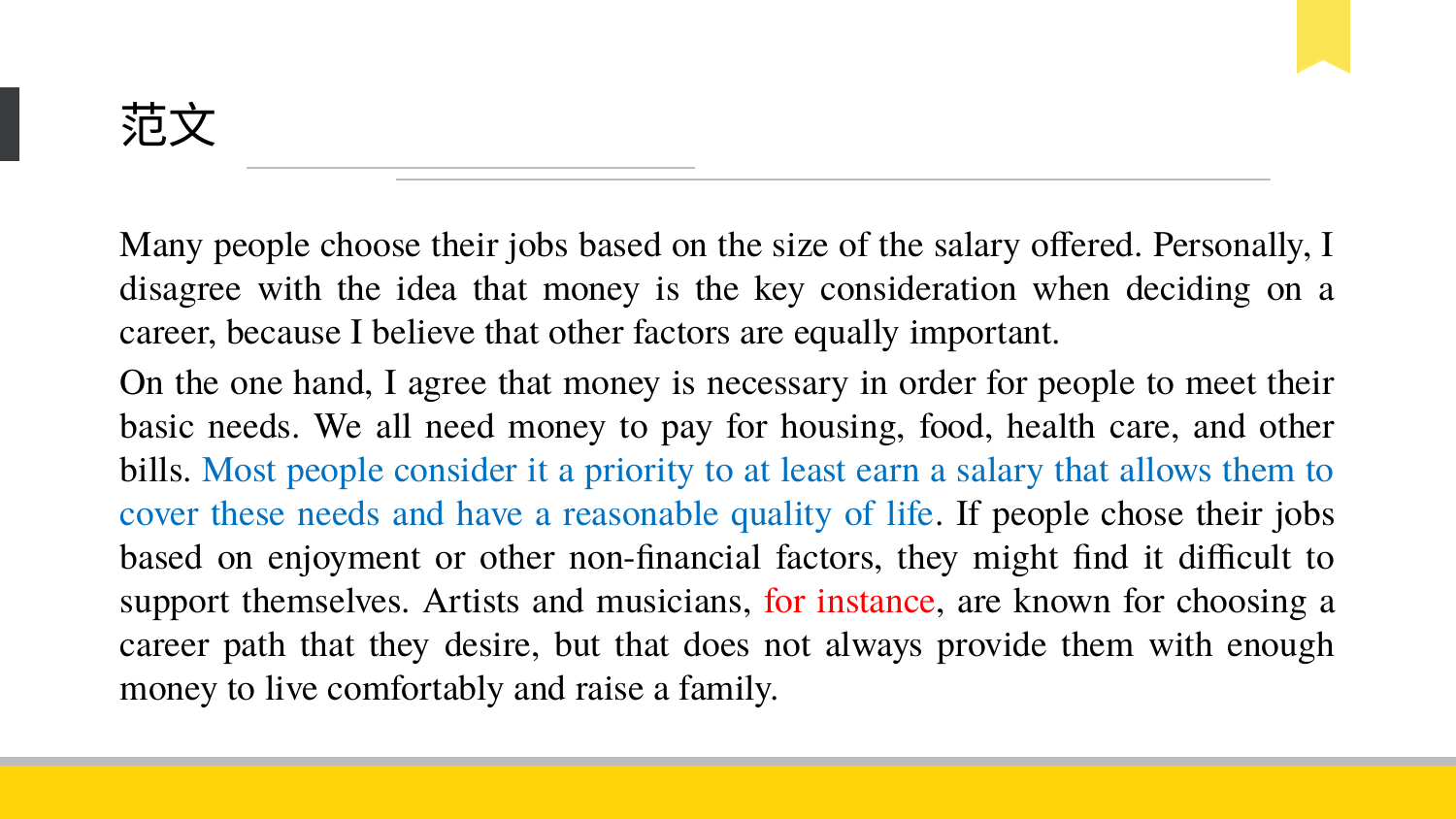

范文
Many people choose their jobs based on the size of the salary offered. Personally, I disagree with the idea that money is the key consideration when deciding on a career, because I believe that other factors are equally important.
On the one hand, I agree that money is necessary in order for people to meet their basic needs. We all need money to pay for housing, food, health care, and other bills. Most people consider it a priority to at least earn a salary that allows them to cover these needs and have a reasonable quality of life. If people chose their jobs based on enjoyment or other non-financial factors, they might find it difficult to support themselves. Artists and musicians, for instance, are known for choosing a career path that they desire, but that does not always provide them with enough money to live comfortably and raise a family.